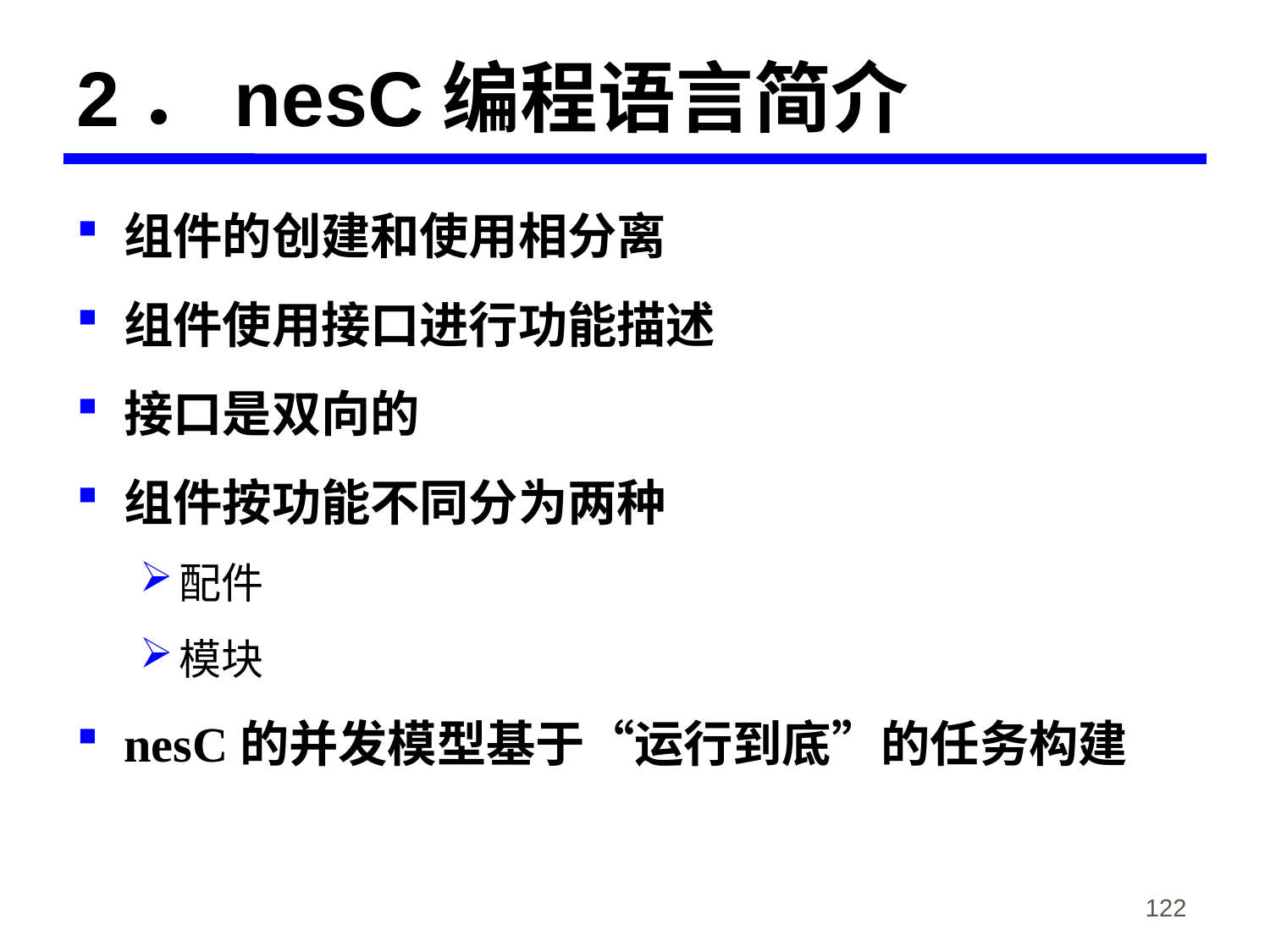

# 2．nesC编程语言简介
组件的创建和使用相分离
组件使用接口进行功能描述
接口是双向的
组件按功能不同分为两种
配件
模块
nesC的并发模型基于“运行到底”的任务构建
《物联网概论》-韩毅刚
122